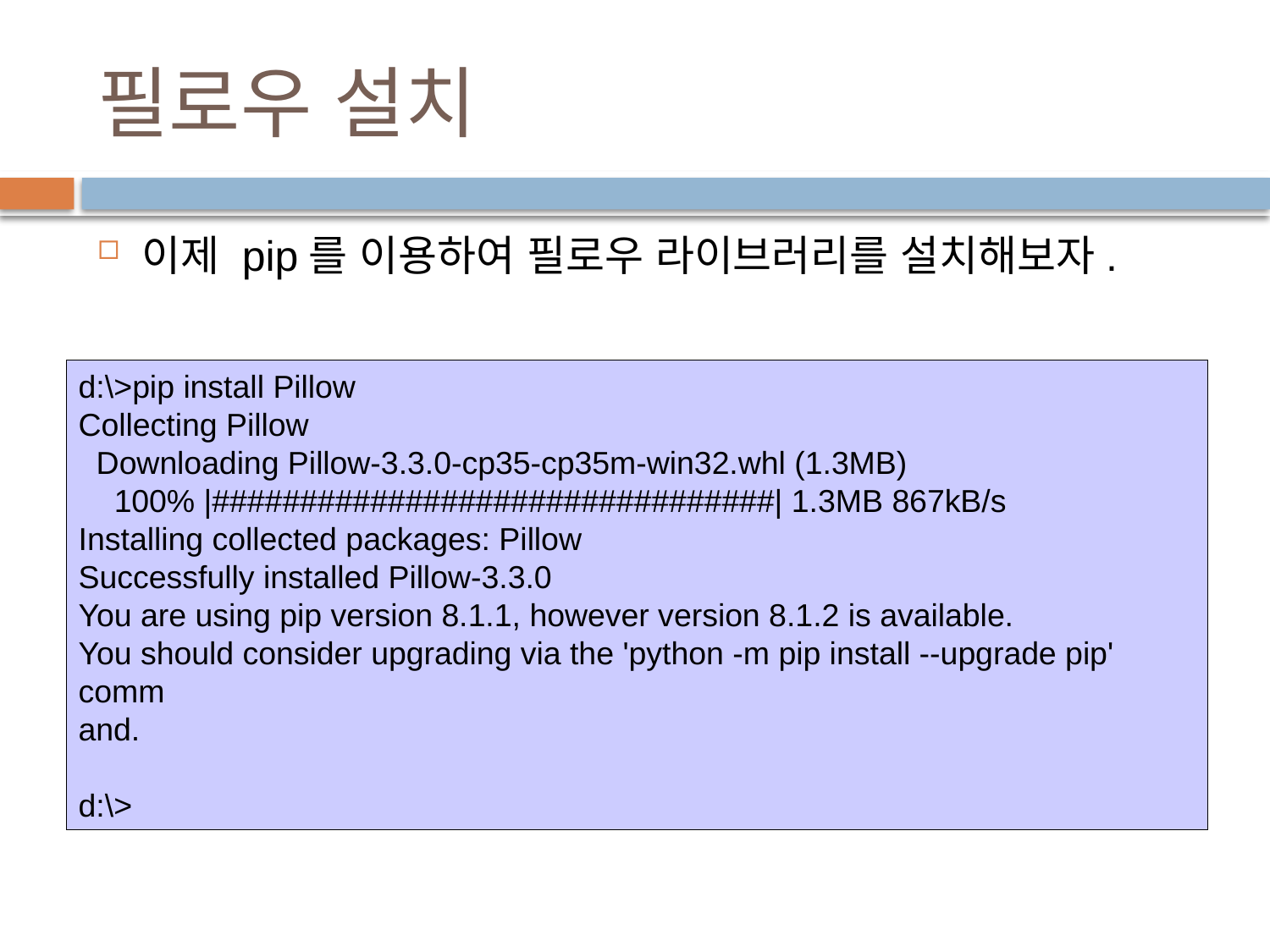

# 필로우 설치
이제 pip를 이용하여 필로우 라이브러리를 설치해보자.

d:\>pip install Pillow
Collecting Pillow
  Downloading Pillow-3.3.0-cp35-cp35m-win32.whl (1.3MB)
    100% |################################| 1.3MB 867kB/s
Installing collected packages: Pillow
Successfully installed Pillow-3.3.0
You are using pip version 8.1.1, however version 8.1.2 is available.
You should consider upgrading via the 'python -m pip install --upgrade pip' comm
and.

d:\>